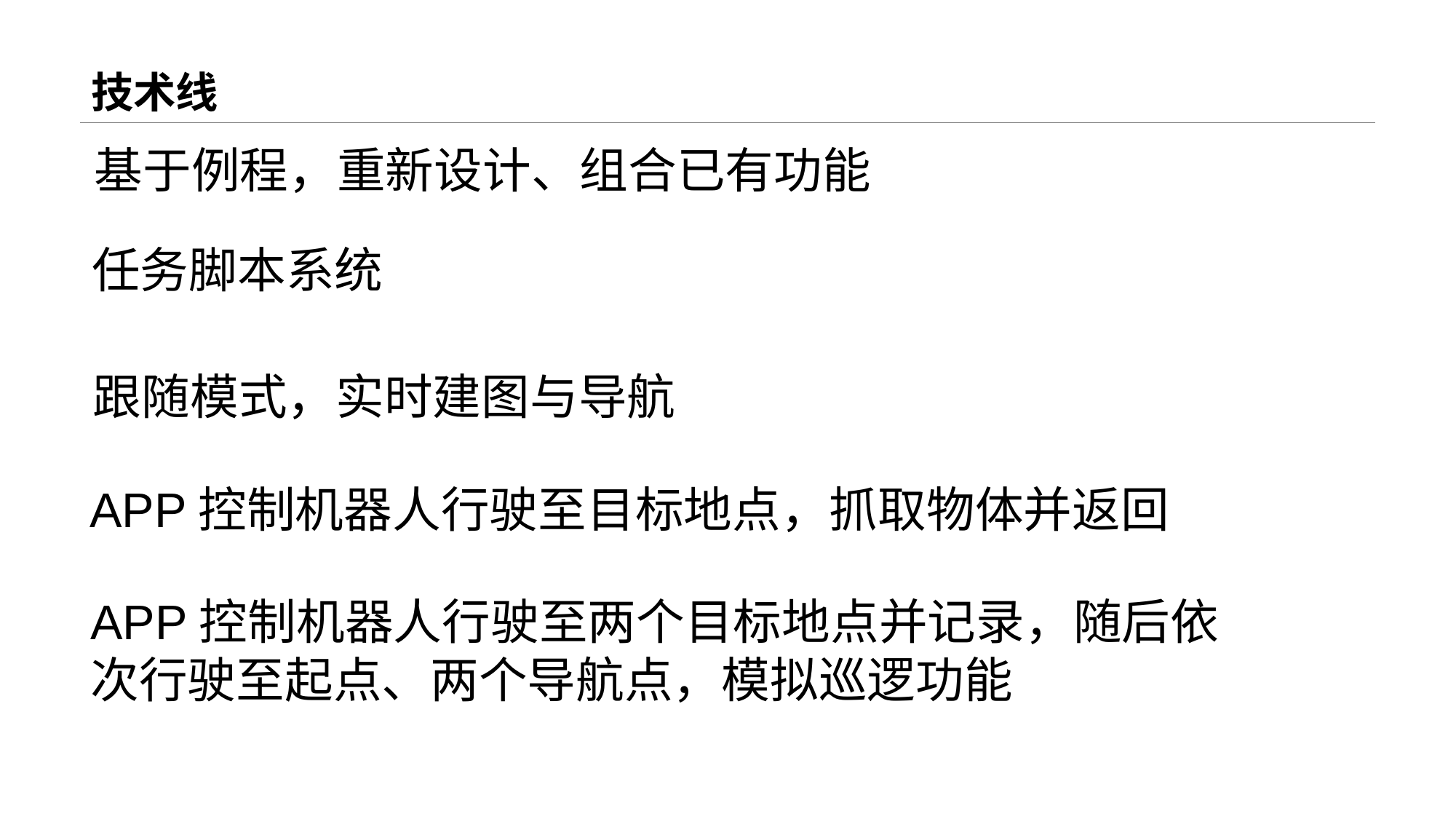

# 技术线
基于例程，重新设计、组合已有功能
任务脚本系统
跟随模式，实时建图与导航
APP控制机器人行驶至目标地点，抓取物体并返回
APP控制机器人行驶至两个目标地点并记录，随后依次行驶至起点、两个导航点，模拟巡逻功能